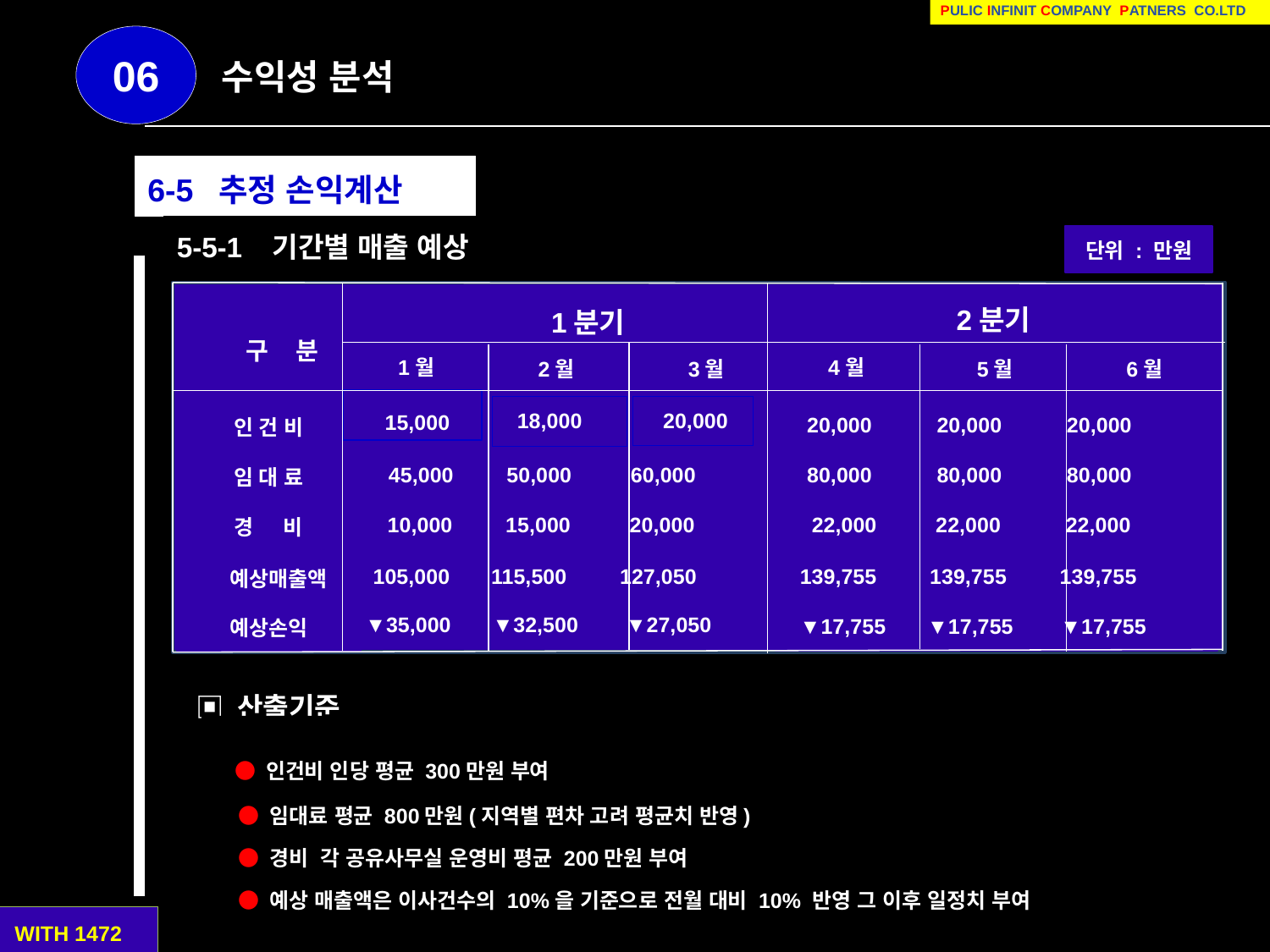

Pulic infinit company  patnerS  co.lTd
06
수익성 분석
6-5  추정 손익계산
5-5-1   기간별 매출 예상
단위 : 만원

2분기
1분기
구    분
1월
4월
2월
3월
5월
6월
     15,000
   20,000
  18,000
   20,000           20,000           20,000
인 건 비
 45,000         50,000          60,000
   80,000           80,000           80,000
임 대 료
 10,000         15,000          20,000
    22,000          22,000           22,000
경     비
   105,000       115,500         127,050
  139,755         139,755         139,755
예상매출액
▼35,000       ▼32,500        ▼27,050
  ▼17,755       ▼17,755        ▼17,755
예상손익
▣ 산출기준
   ● 인건비 인당 평균 300만원 부여
    ● 임대료 평균 800만원(지역별 편차 고려 평균치 반영)
    ● 경비  각 공유사무실 운영비 평균 200만원 부여
    ● 예상 매출액은 이사건수의 10%을 기준으로 전월 대비 10% 반영 그 이후 일정치 부여

 WITH 1472